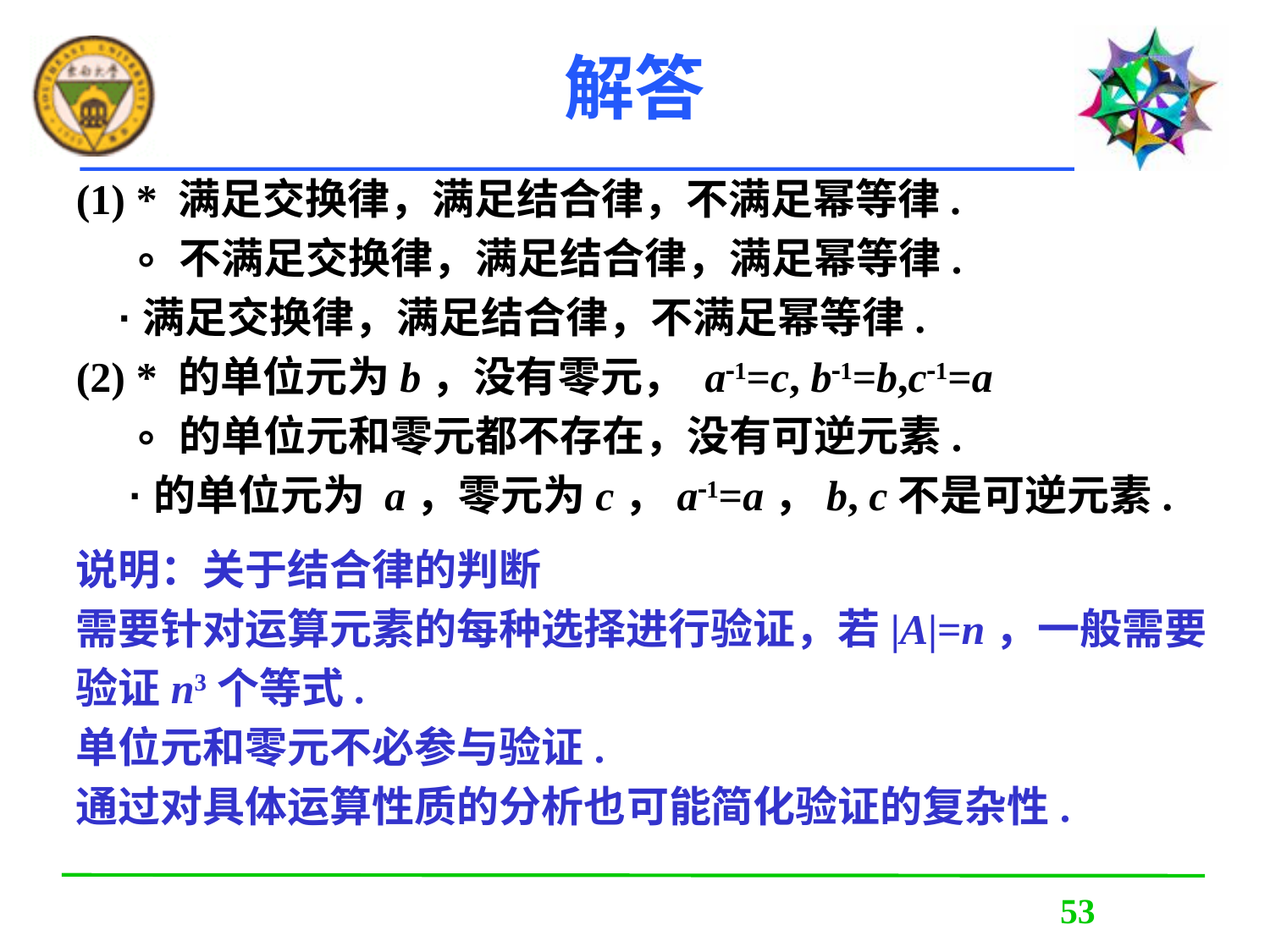

# 解答
(1) * 满足交换律，满足结合律，不满足幂等律.
      ∘ 不满足交换律，满足结合律，满足幂等律.
    ·满足交换律，满足结合律，不满足幂等律.
(2) * 的单位元为b，没有零元， a−1=c, b−1=b,c−1=a
      ∘ 的单位元和零元都不存在，没有可逆元素.
     ·的单位元为 a，零元为c，a−1=a，b, c不是可逆元素.
说明：关于结合律的判断
需要针对运算元素的每种选择进行验证，若|A|=n，一般需要
验证n3个等式.
单位元和零元不必参与验证.
通过对具体运算性质的分析也可能简化验证的复杂性.

解